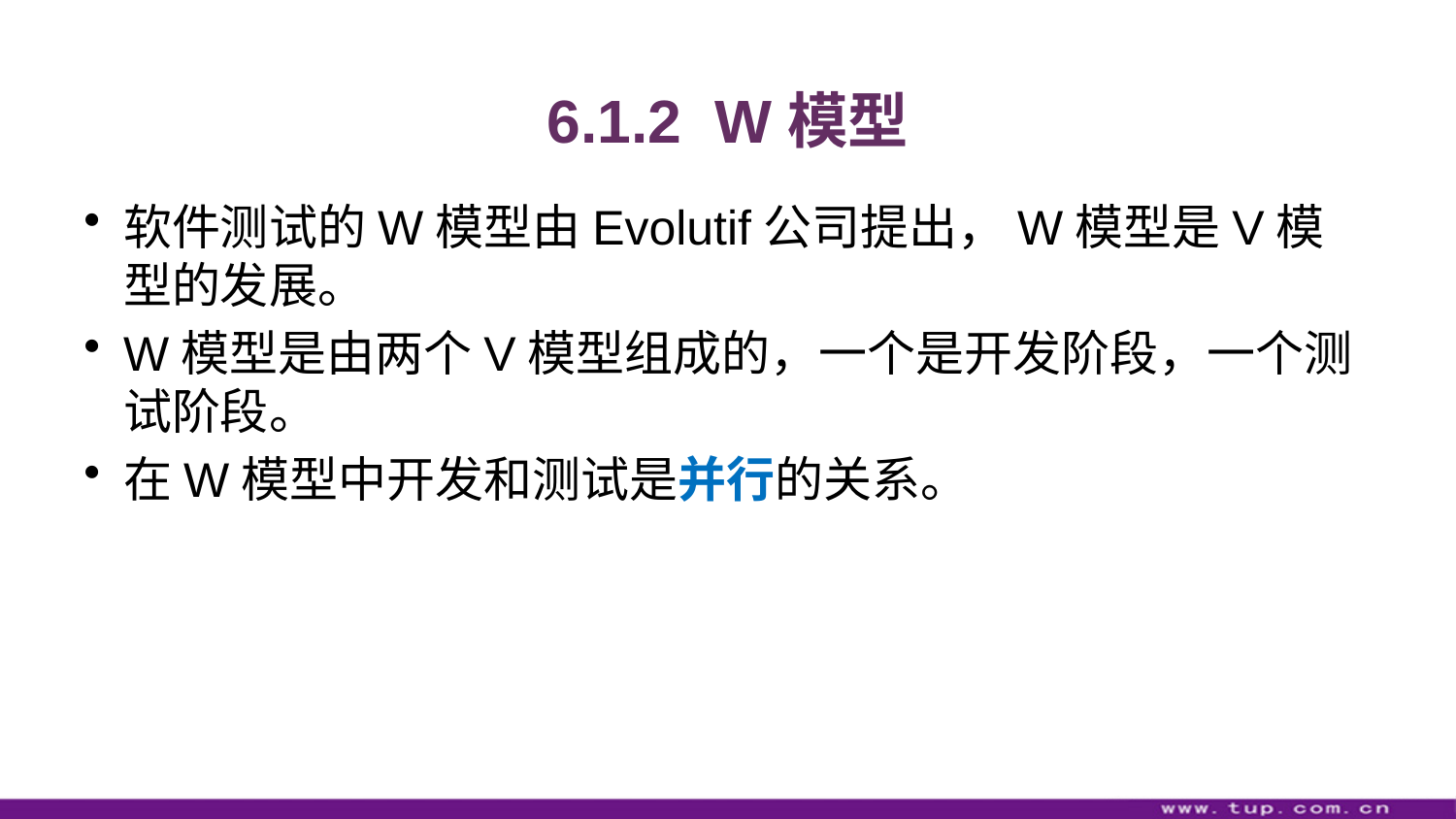

# 6.1.2  W模型
软件测试的W模型由Evolutif公司提出，W模型是V模型的发展。
W模型是由两个V模型组成的，一个是开发阶段，一个测试阶段。
在W模型中开发和测试是并行的关系。